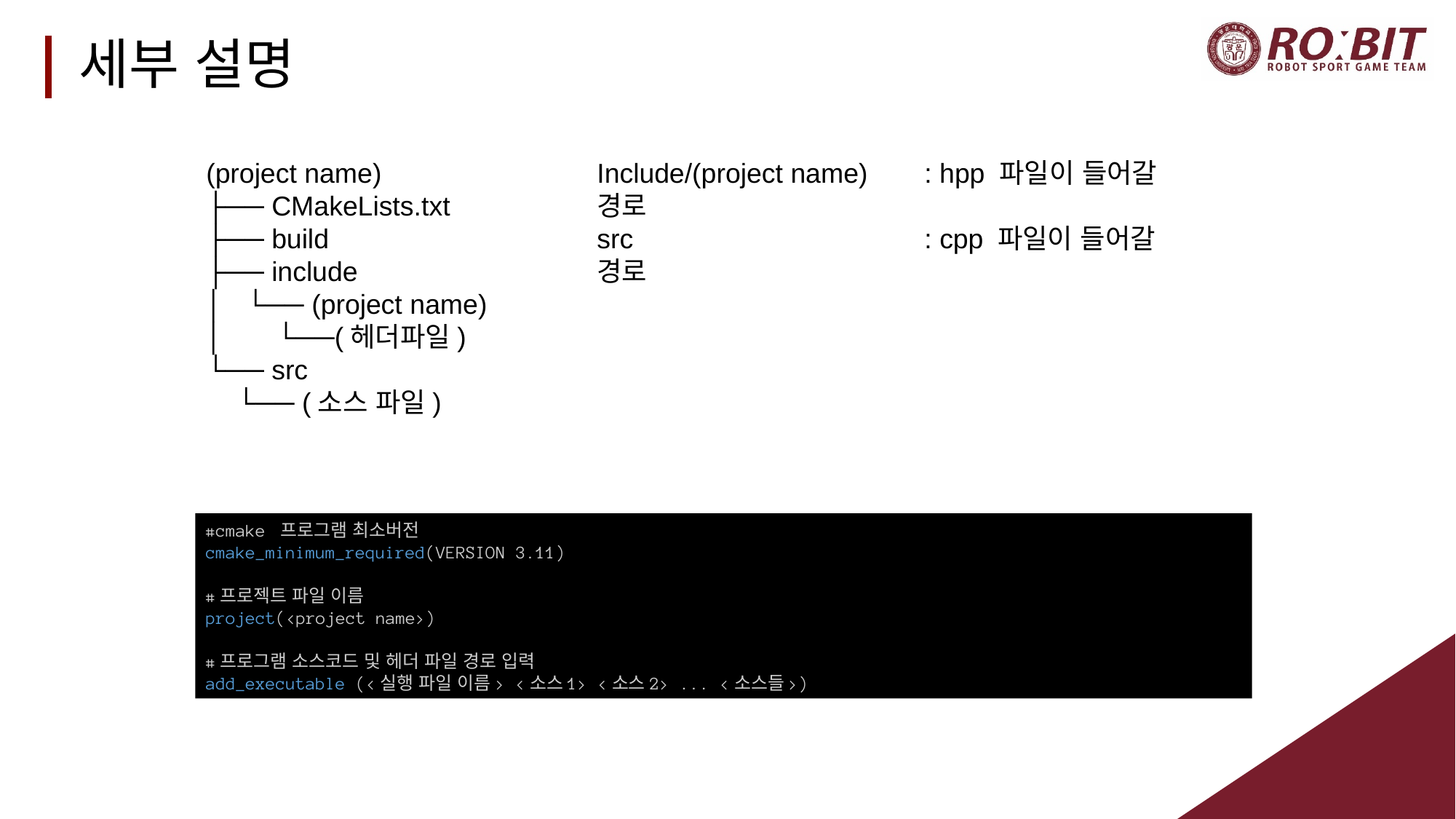

# 세부 설명
(project name)
├── CMakeLists.txt
├── build
├── include
│   └── (project name)
│       └──(헤더파일)
└── src
    └── (소스 파일)
Include/(project name)	: hpp 파일이 들어갈 경로
src			: cpp 파일이 들어갈 경로
#cmake 프로그램 최소버전
cmake_minimum_required(VERSION 3.11)

#프로젝트 파일 이름
project(<project name>)

#프로그램 소스코드 및 헤더 파일 경로 입력
add_executable (<실행 파일 이름> <소스1> <소스2> ... <소스들>)